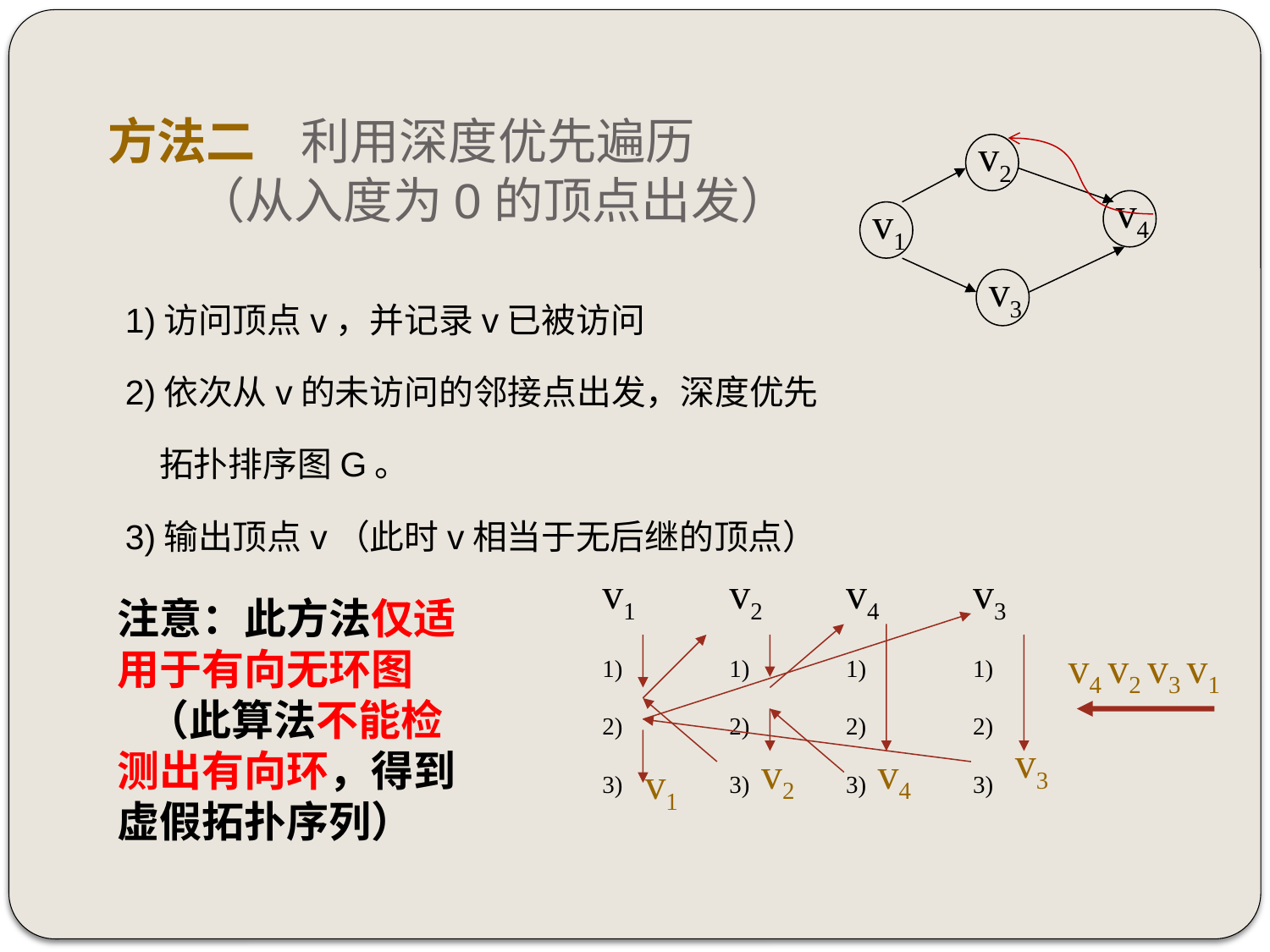

# 方法二    利用深度优先遍历 （从入度为0的顶点出发）
v2

v4
v1

v3

   1)访问顶点v，并记录v已被访问
   2)依次从v的未访问的邻接点出发，深度优先
       拓扑排序图G。
   3)输出顶点v（此时v相当于无后继的顶点）

v1
1)
2)
3)
v2
1)
2)
3)
v4
1)
2)
3)
v3
1)
2)
3)

v4 v2 v3 v1

v3
v2
v4
v1
注意：此方法仅适用于有向无环图
  （此算法不能检测出有向环，得到虚假拓扑序列）